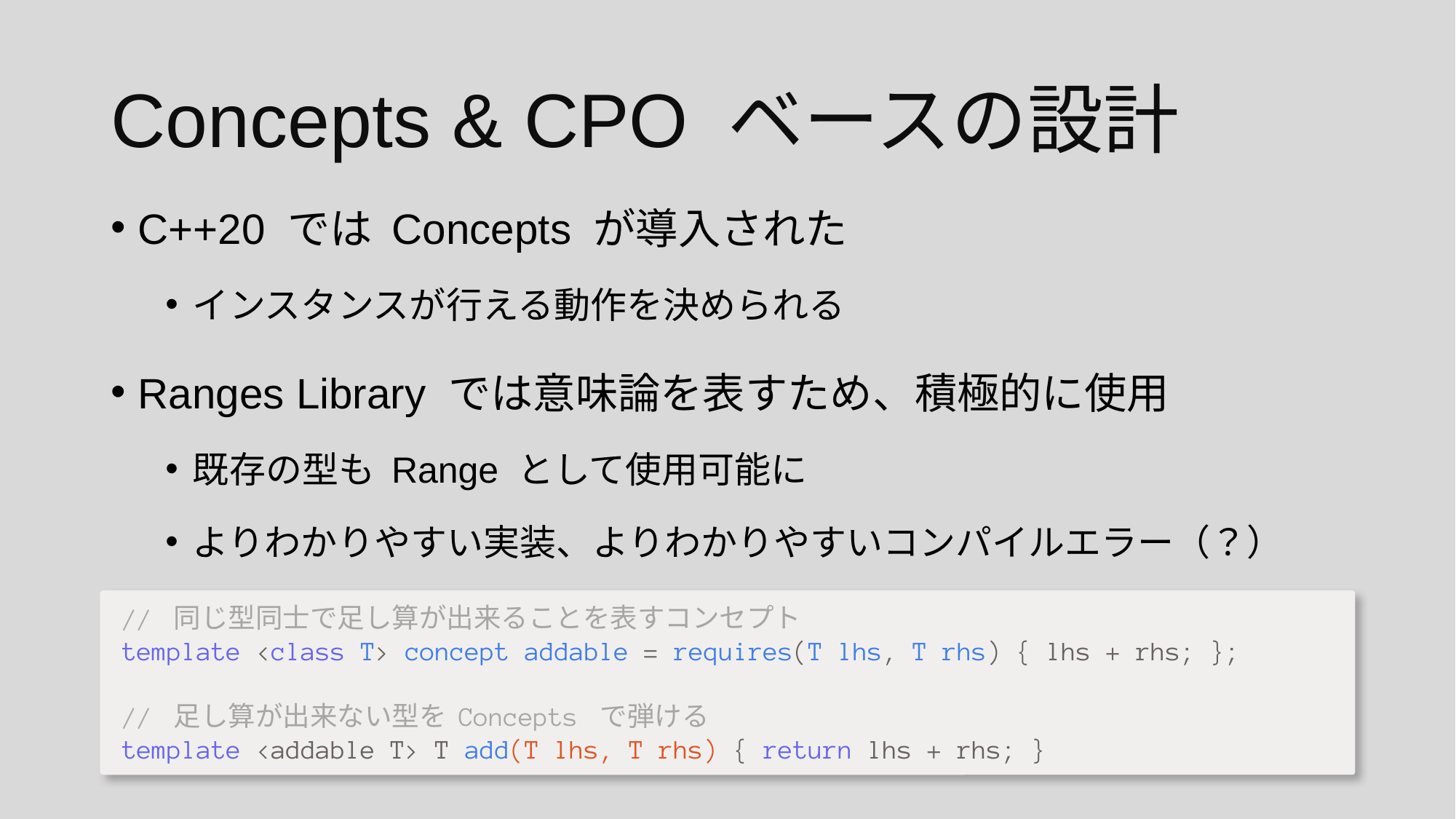

# Concepts & CPO ベースの設計
C++20 では Concepts が導入された
インスタンスが行える動作を決められる
Ranges Library では意味論を表すため、積極的に使用
既存の型も Range として使用可能に
よりわかりやすい実装、よりわかりやすいコンパイルエラー（？）

// 同じ型同士で足し算が出来ることを表すコンセプト
template <class T> concept addable = requires(T lhs, T rhs) { lhs + rhs; };

// 足し算が出来ない型を Concepts で弾ける
template <addable T> T add(T lhs, T rhs) { return lhs + rhs; }